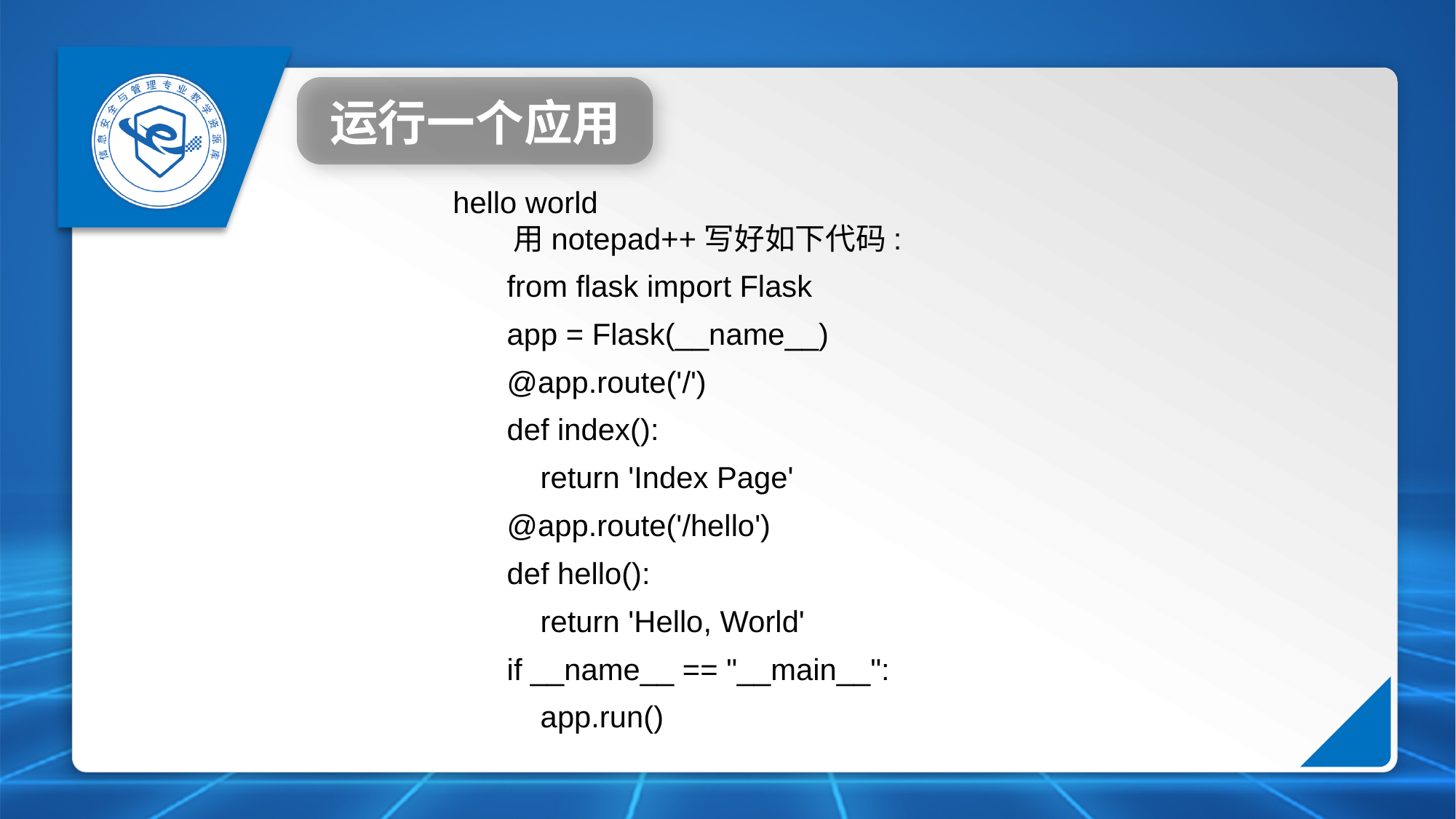

运行一个应用
hello world
　　用notepad++写好如下代码:
from flask import Flask
app = Flask(__name__)
@app.route('/')
def index():
    return 'Index Page'
@app.route('/hello')
def hello():
    return 'Hello, World'
if __name__ == "__main__":
    app.run()